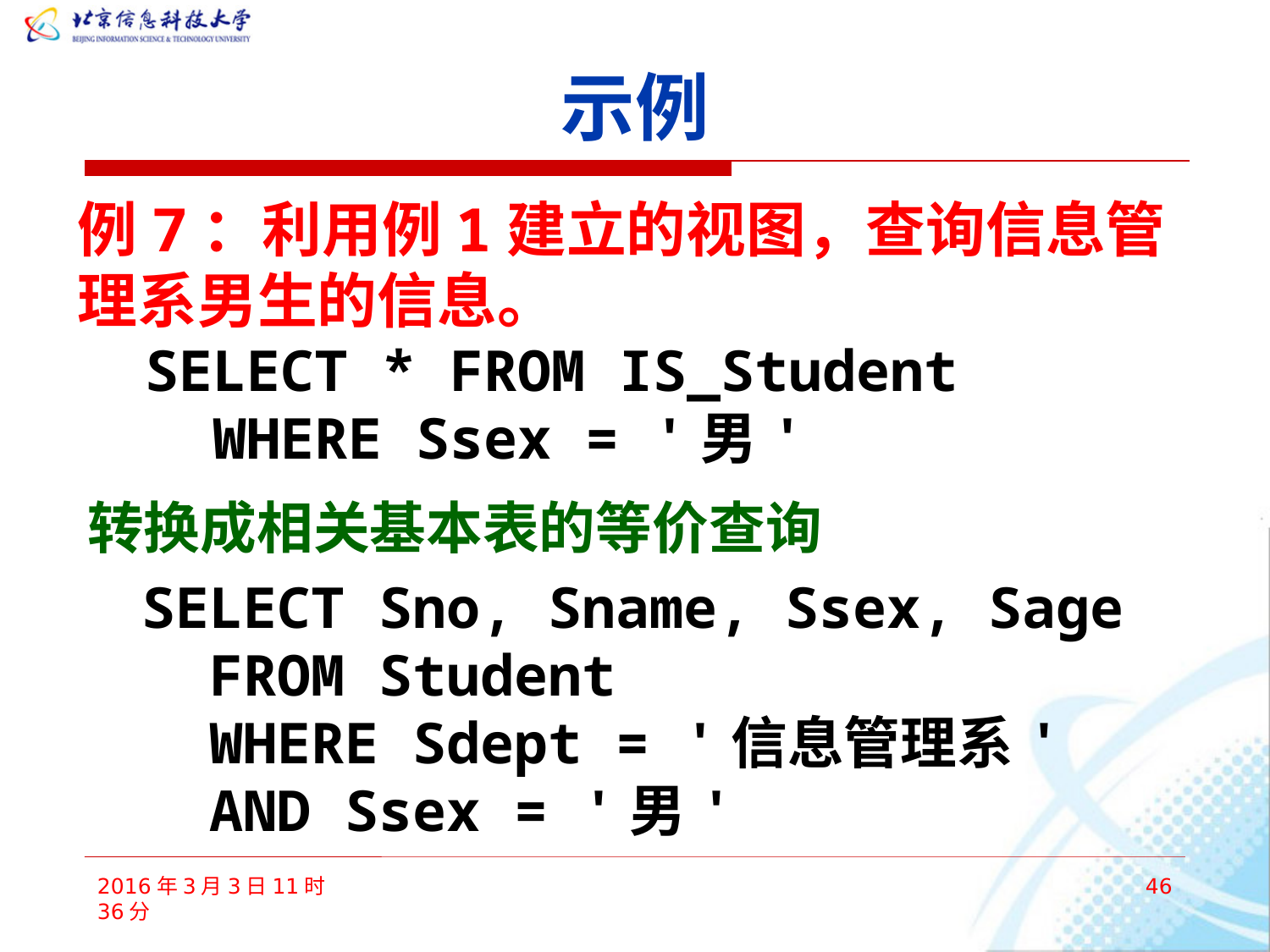

# 示例
例7：利用例1建立的视图，查询信息管理系男生的信息。
  SELECT * FROM IS_Student
    WHERE Ssex = '男'
转换成相关基本表的等价查询
 SELECT Sno, Sname, Ssex, Sage
   FROM Student
   WHERE Sdept = '信息管理系'
   AND Ssex = '男'
2016年3月3日11时36分
46